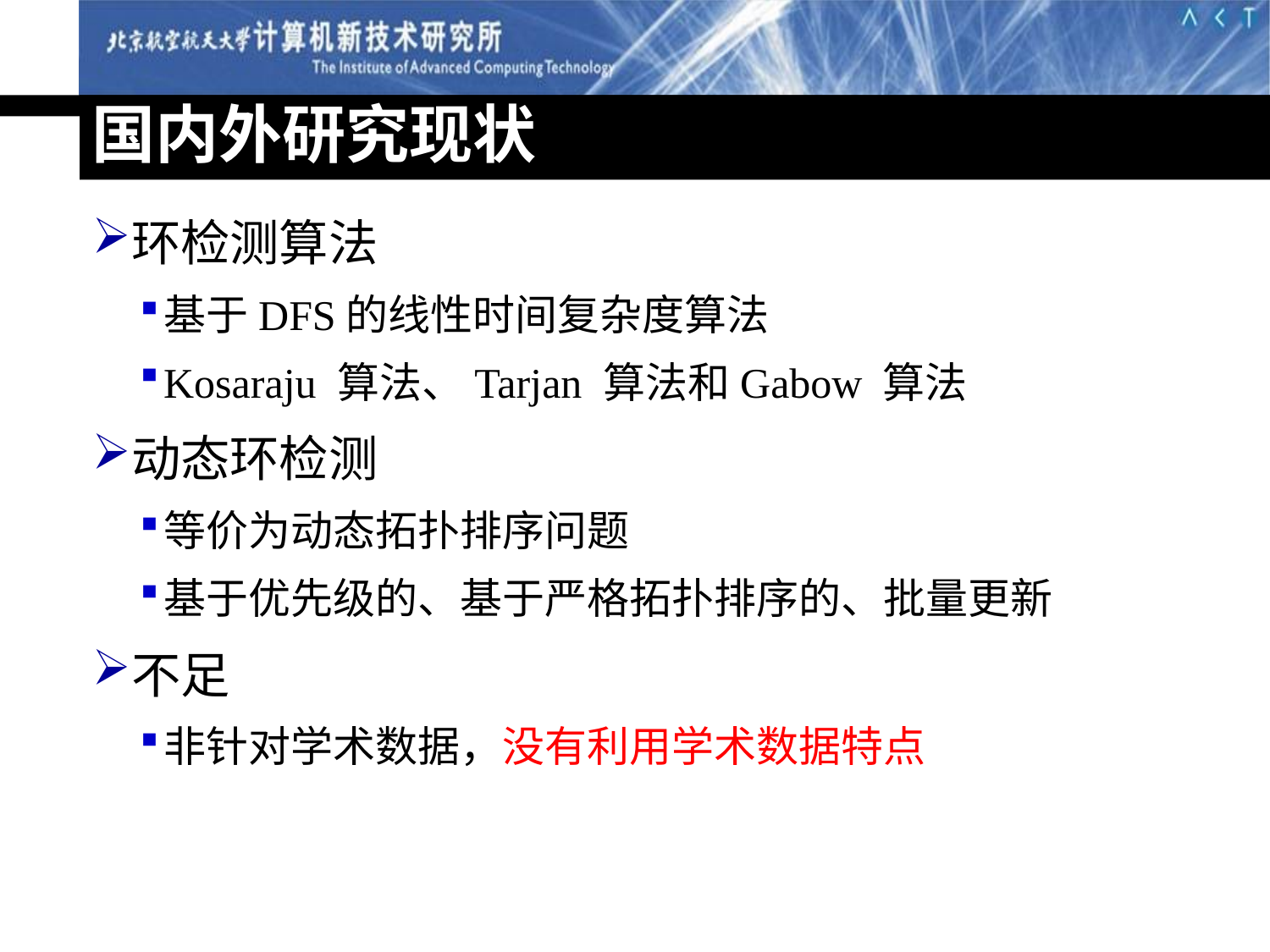

# 国内外研究现状
环检测算法
基于DFS的线性时间复杂度算法
Kosaraju 算法、Tarjan 算法和Gabow 算法
动态环检测
等价为动态拓扑排序问题
基于优先级的、基于严格拓扑排序的、批量更新
不足
非针对学术数据，没有利用学术数据特点